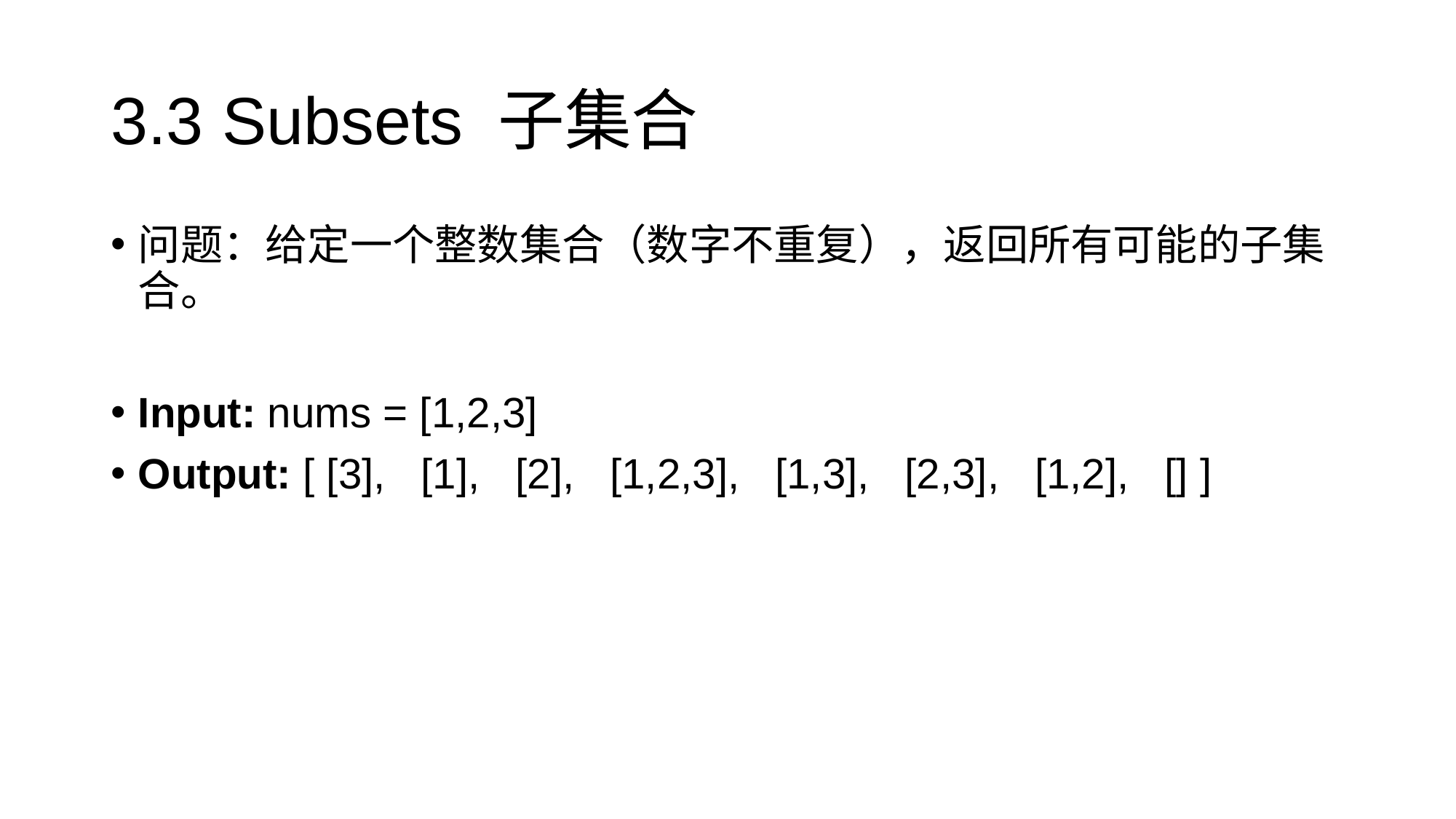

# 3.3 Subsets 子集合
问题：给定一个整数集合（数字不重复），返回所有可能的子集合。

Input: nums = [1,2,3]
Output: [ [3],   [1],   [2],   [1,2,3],   [1,3],   [2,3],   [1,2],   [] ]